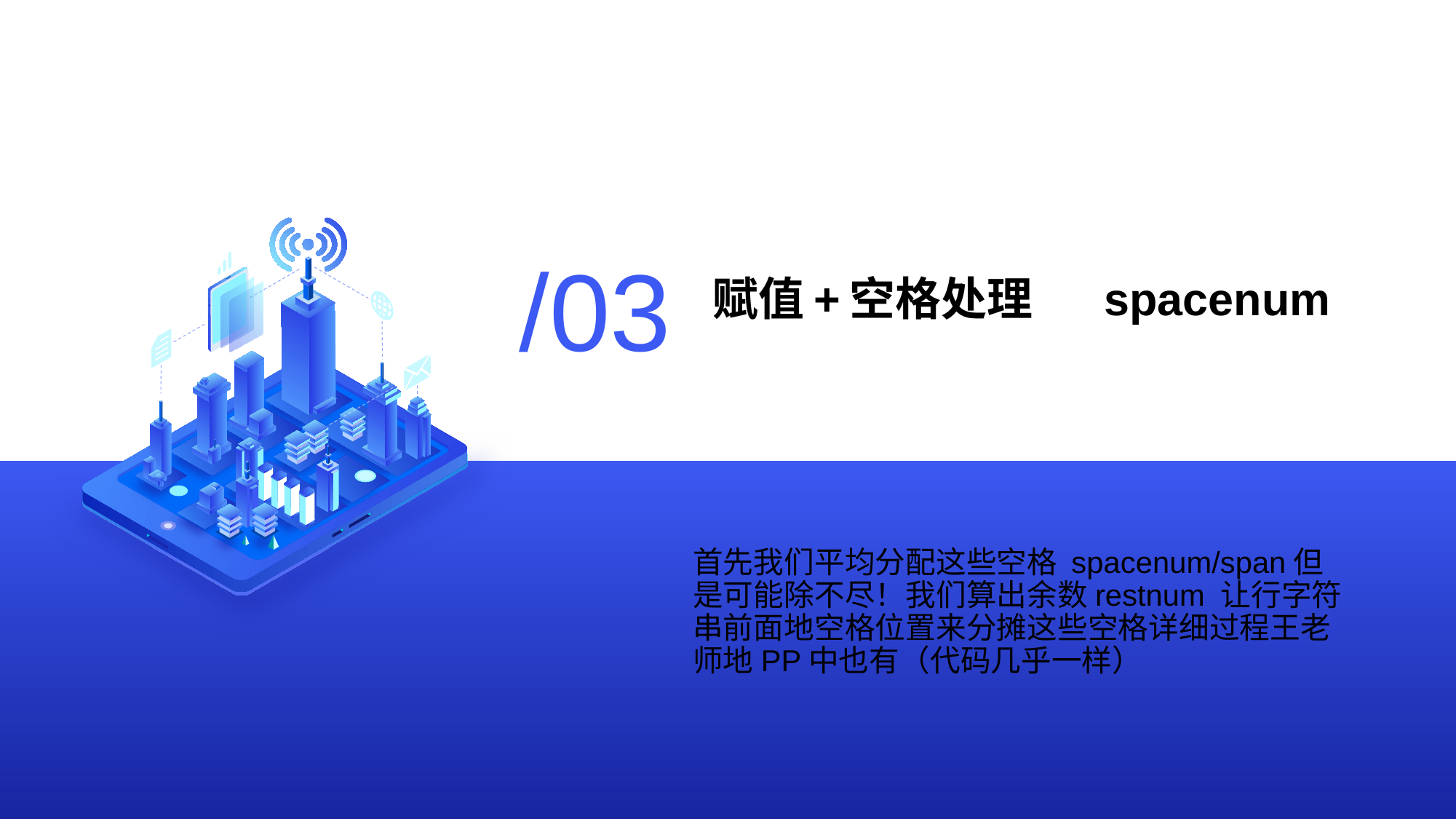

/03
# 赋值+空格处理      spacenum
首先我们平均分配这些空格 spacenum/span但是可能除不尽！我们算出余数restnum 让行字符串前面地空格位置来分摊这些空格详细过程王老师地PP中也有（代码几乎一样）